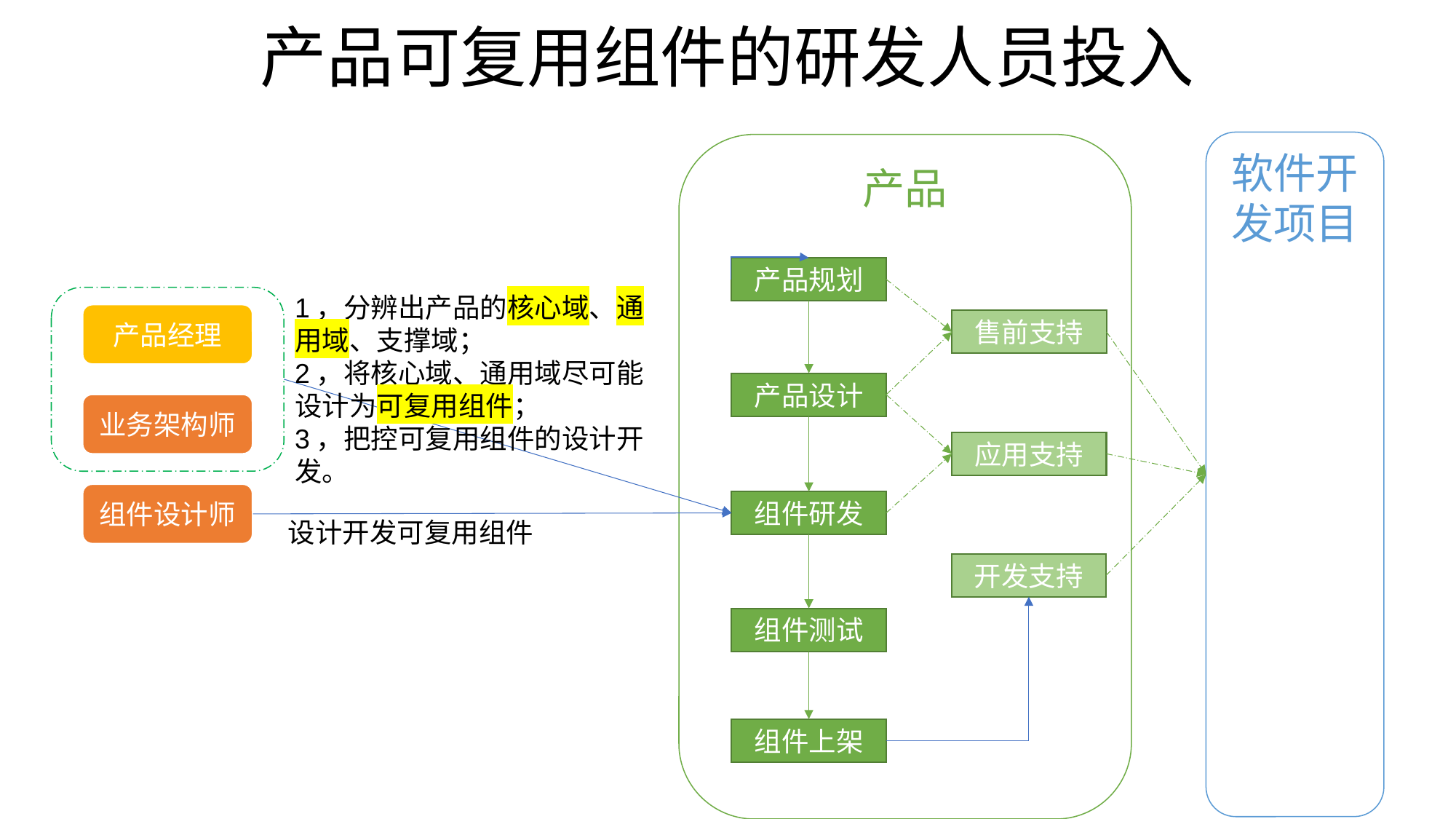

# 产品可复用组件的研发人员投入
软件开发项目
产品
产品规划
1，分辨出产品的核心域、通用域、支撑域；
2，将核心域、通用域尽可能设计为可复用组件；
3，把控可复用组件的设计开发。

产品经理
售前支持
产品设计
业务架构师
应用支持
组件设计师
组件研发
设计开发可复用组件
开发支持
组件测试
组件上架